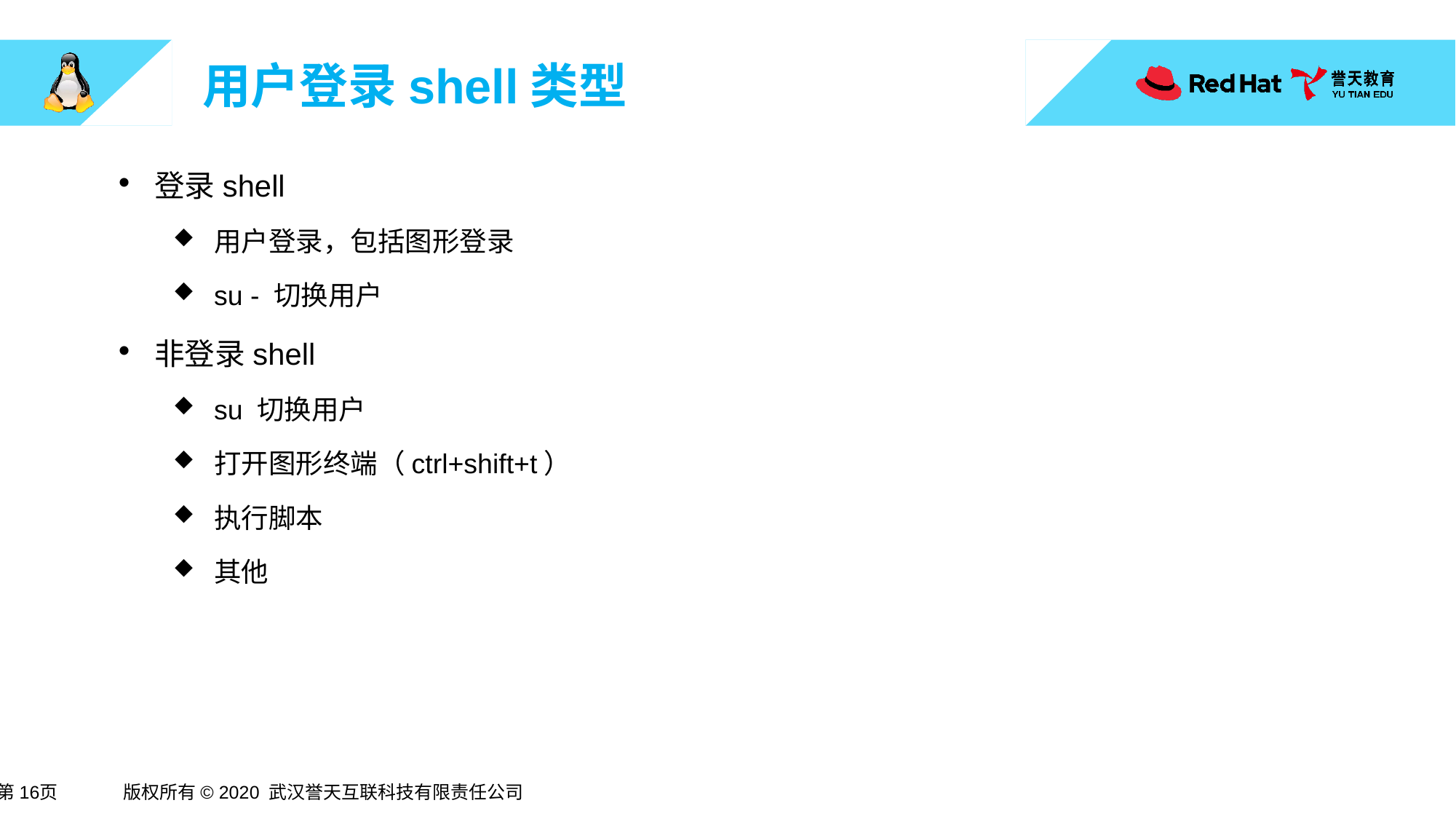

# 用户登录shell类型
登录shell
用户登录，包括图形登录
su - 切换用户
非登录shell
su 切换用户
打开图形终端（ctrl+shift+t）
执行脚本
其他
16